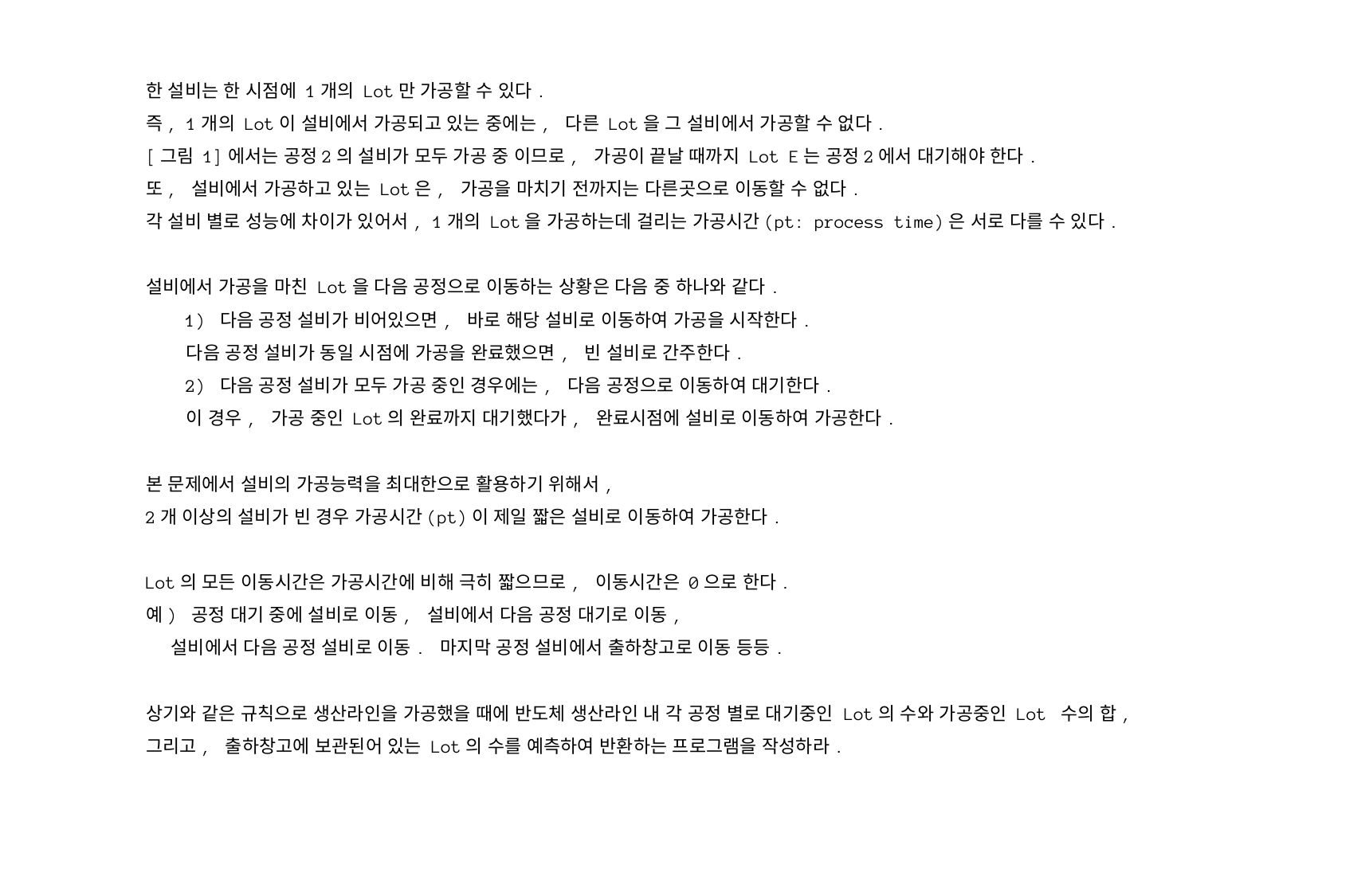

한 설비는 한 시점에 1개의 Lot만 가공할 수 있다.
즉, 1개의 Lot이 설비에서 가공되고 있는 중에는, 다른 Lot을 그 설비에서 가공할 수 없다.
[그림 1]에서는 공정2의 설비가 모두 가공 중 이므로, 가공이 끝날 때까지 Lot E는 공정2에서 대기해야 한다.
또, 설비에서 가공하고 있는 Lot은, 가공을 마치기 전까지는 다른곳으로 이동할 수 없다.
각 설비 별로 성능에 차이가 있어서, 1개의 Lot을 가공하는데 걸리는 가공시간(pt: process time)은 서로 다를 수 있다.

설비에서 가공을 마친 Lot을 다음 공정으로 이동하는 상황은 다음 중 하나와 같다.
    1) 다음 공정 설비가 비어있으면, 바로 해당 설비로 이동하여 가공을 시작한다.
       다음 공정 설비가 동일 시점에 가공을 완료했으면, 빈 설비로 간주한다.
    2) 다음 공정 설비가 모두 가공 중인 경우에는, 다음 공정으로 이동하여 대기한다.
       이 경우, 가공 중인 Lot의 완료까지 대기했다가, 완료시점에 설비로 이동하여 가공한다.

본 문제에서 설비의 가공능력을 최대한으로 활용하기 위해서,
2개 이상의 설비가 빈 경우 가공시간(pt)이 제일 짧은 설비로 이동하여 가공한다.

Lot의 모든 이동시간은 가공시간에 비해 극히 짧으므로, 이동시간은 0으로 한다.
예) 공정 대기 중에 설비로 이동, 설비에서 다음 공정 대기로 이동,
    설비에서 다음 공정 설비로 이동. 마지막 공정 설비에서 출하창고로 이동 등등.

상기와 같은 규칙으로 생산라인을 가공했을 때에 반도체 생산라인 내 각 공정 별로 대기중인 Lot의 수와 가공중인 Lot 수의 합,
그리고, 출하창고에 보관된어 있는 Lot의 수를 예측하여 반환하는 프로그램을 작성하라.